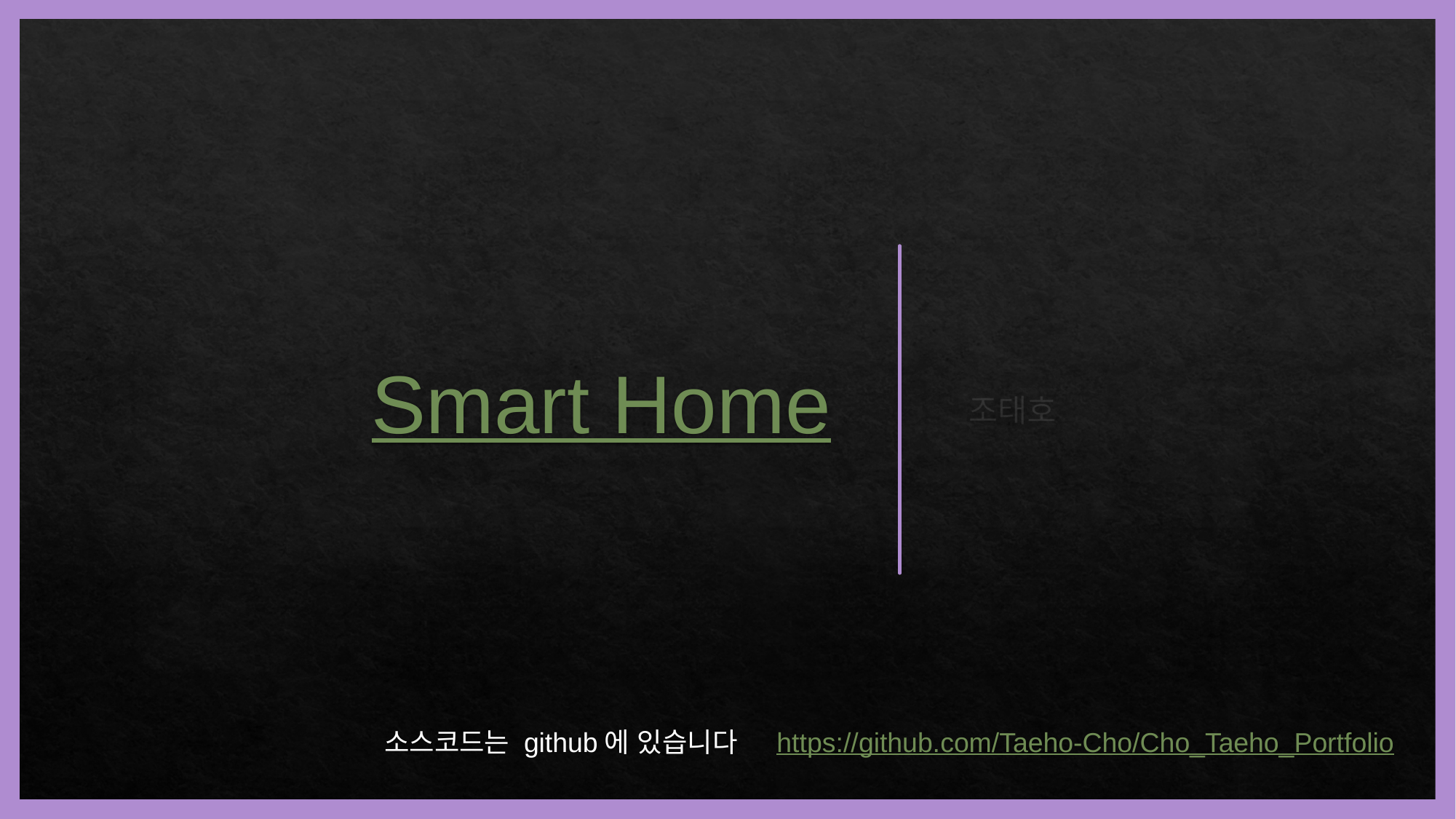

# Smart Home
조태호
소스코드는 github에 있습니다
https://github.com/Taeho-Cho/Cho_Taeho_Portfolio